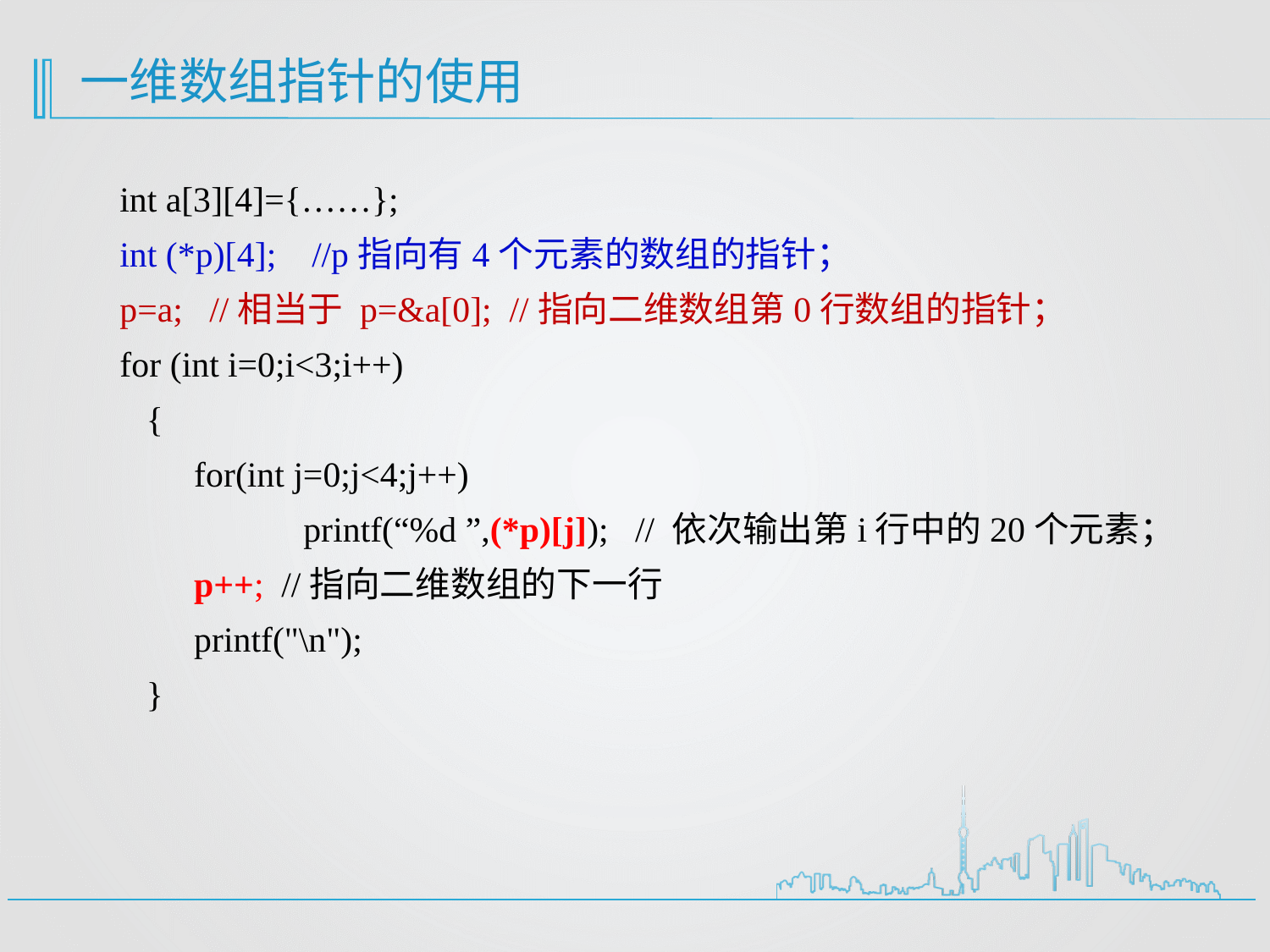

# 一维数组指针的使用
int a[3][4]={……};
int (*p)[4];    //p指向有4个元素的数组的指针；
p=a;   //相当于 p=&a[0];  //指向二维数组第0行数组的指针；
for (int i=0;i<3;i++)
   {
   	   for(int j=0;j<4;j++)
   	   	 printf(“%d ”,(*p)[j]);   // 依次输出第i行中的20个元素；
   	   p++;  //指向二维数组的下一行
	   printf("\n");
   }